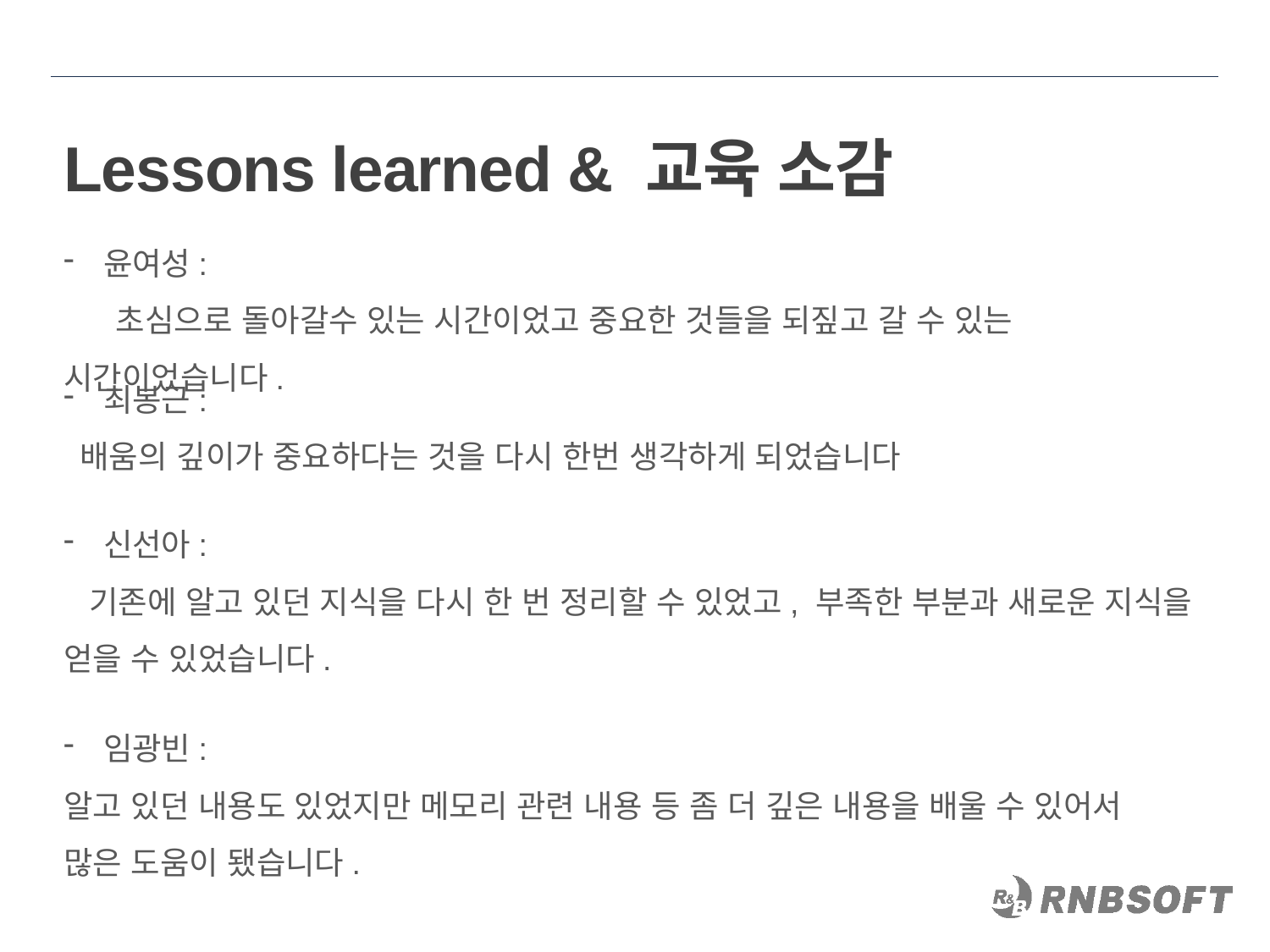

# Lessons learned & 교육 소감
윤여성:
     초심으로 돌아갈수 있는 시간이었고 중요한 것들을 되짚고 갈 수 있는 시간이었습니다.

최봉근:
 배움의 깊이가 중요하다는 것을 다시 한번 생각하게 되었습니다
신선아:
  기존에 알고 있던 지식을 다시 한 번 정리할 수 있었고, 부족한 부분과 새로운 지식을 얻을 수 있었습니다.

임광빈:
알고 있던 내용도 있었지만 메모리 관련 내용 등 좀 더 깊은 내용을 배울 수 있어서 많은 도움이 됐습니다.